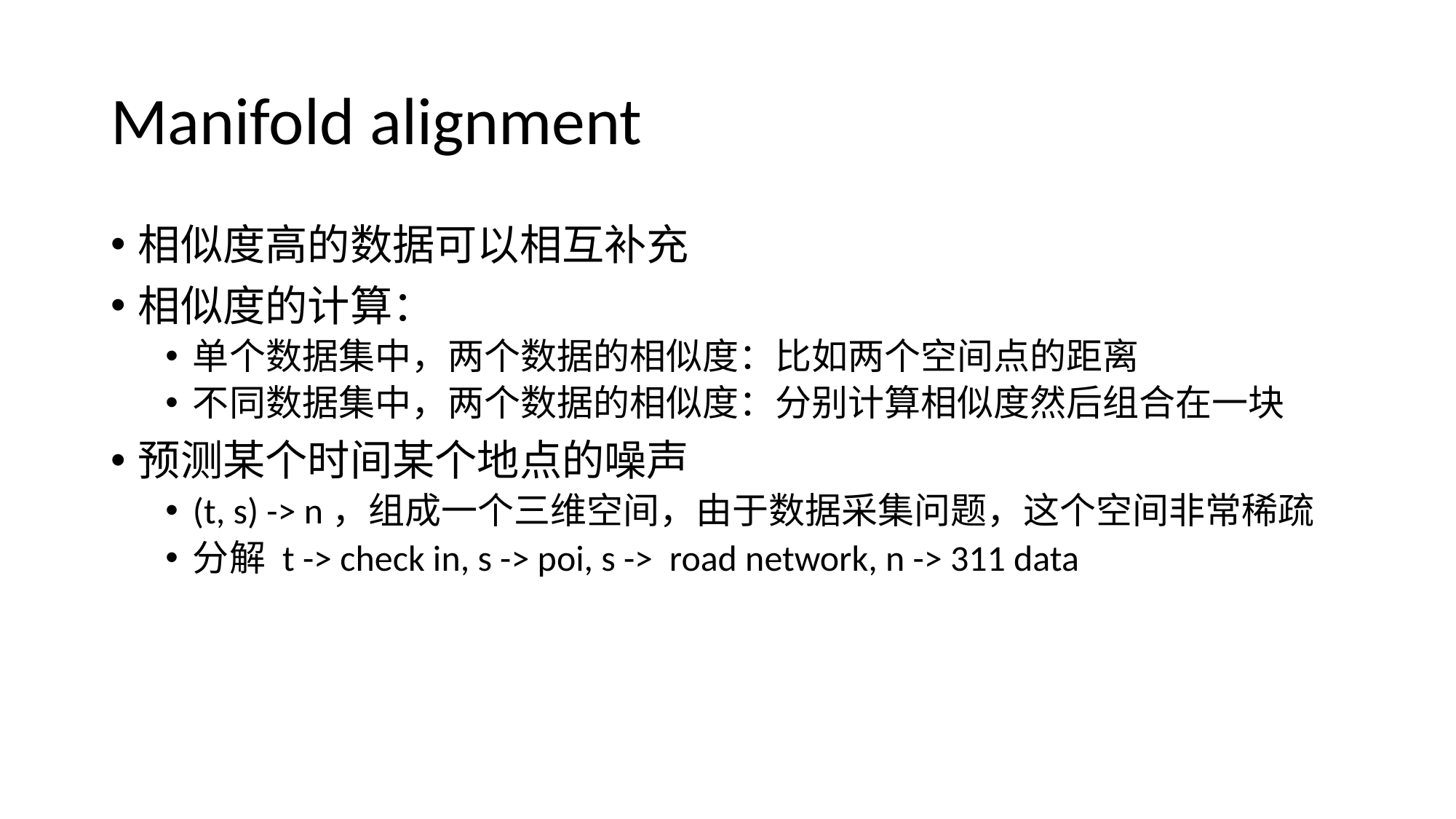

# Manifold alignment
相似度高的数据可以相互补充
相似度的计算：
单个数据集中，两个数据的相似度：比如两个空间点的距离
不同数据集中，两个数据的相似度：分别计算相似度然后组合在一块
预测某个时间某个地点的噪声
(t, s) -> n，组成一个三维空间，由于数据采集问题，这个空间非常稀疏
分解 t -> check in, s -> poi, s ->  road network, n -> 311 data